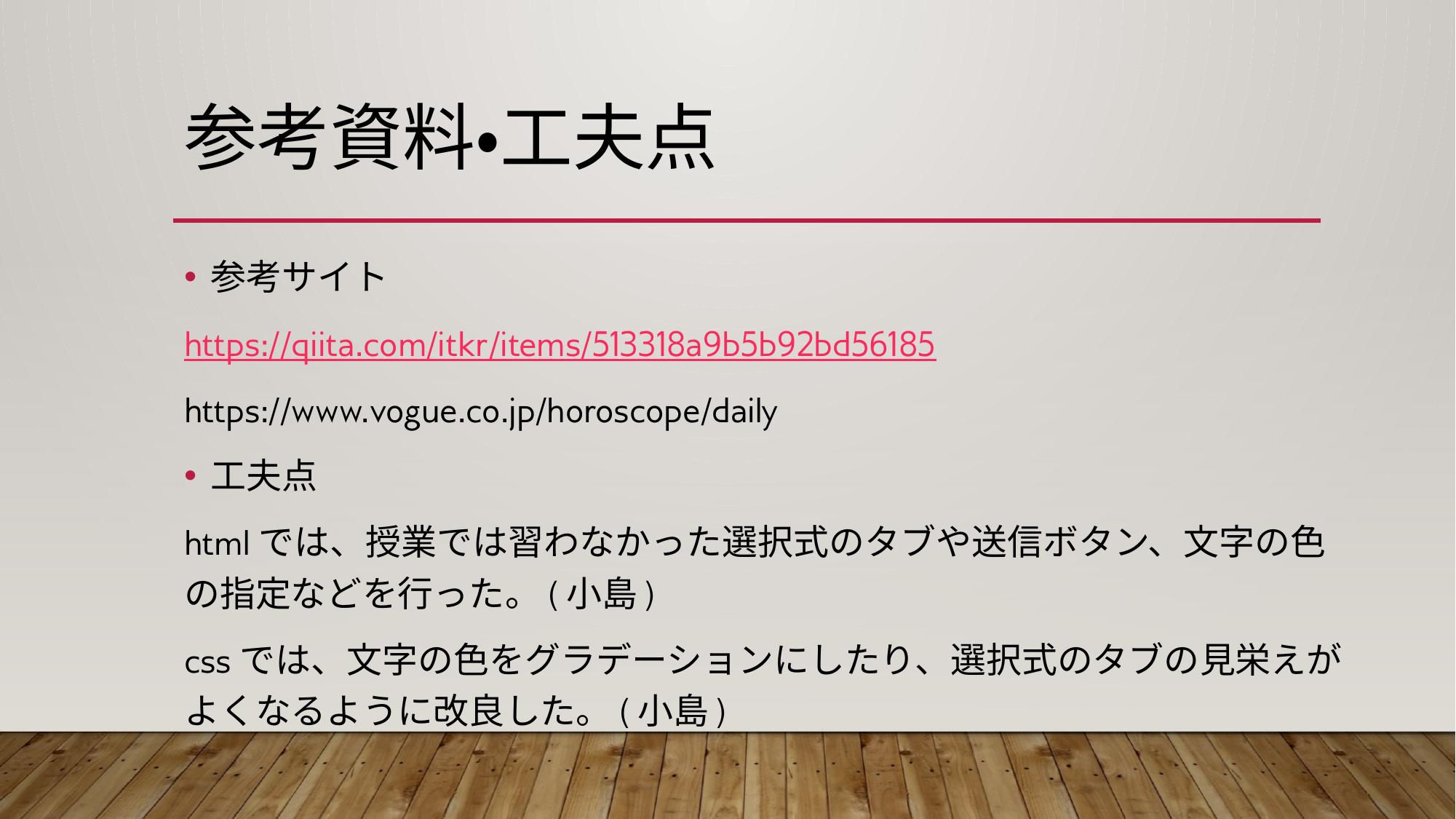

# 参考資料・工夫点
参考サイト
https://qiita.com/itkr/items/513318a9b5b92bd56185
https://www.vogue.co.jp/horoscope/daily
工夫点
htmlでは、授業では習わなかった選択式のタブや送信ボタン、文字の色の指定などを行った。(小島)
cssでは、文字の色をグラデーションにしたり、選択式のタブの見栄えがよくなるように改良した。(小島)